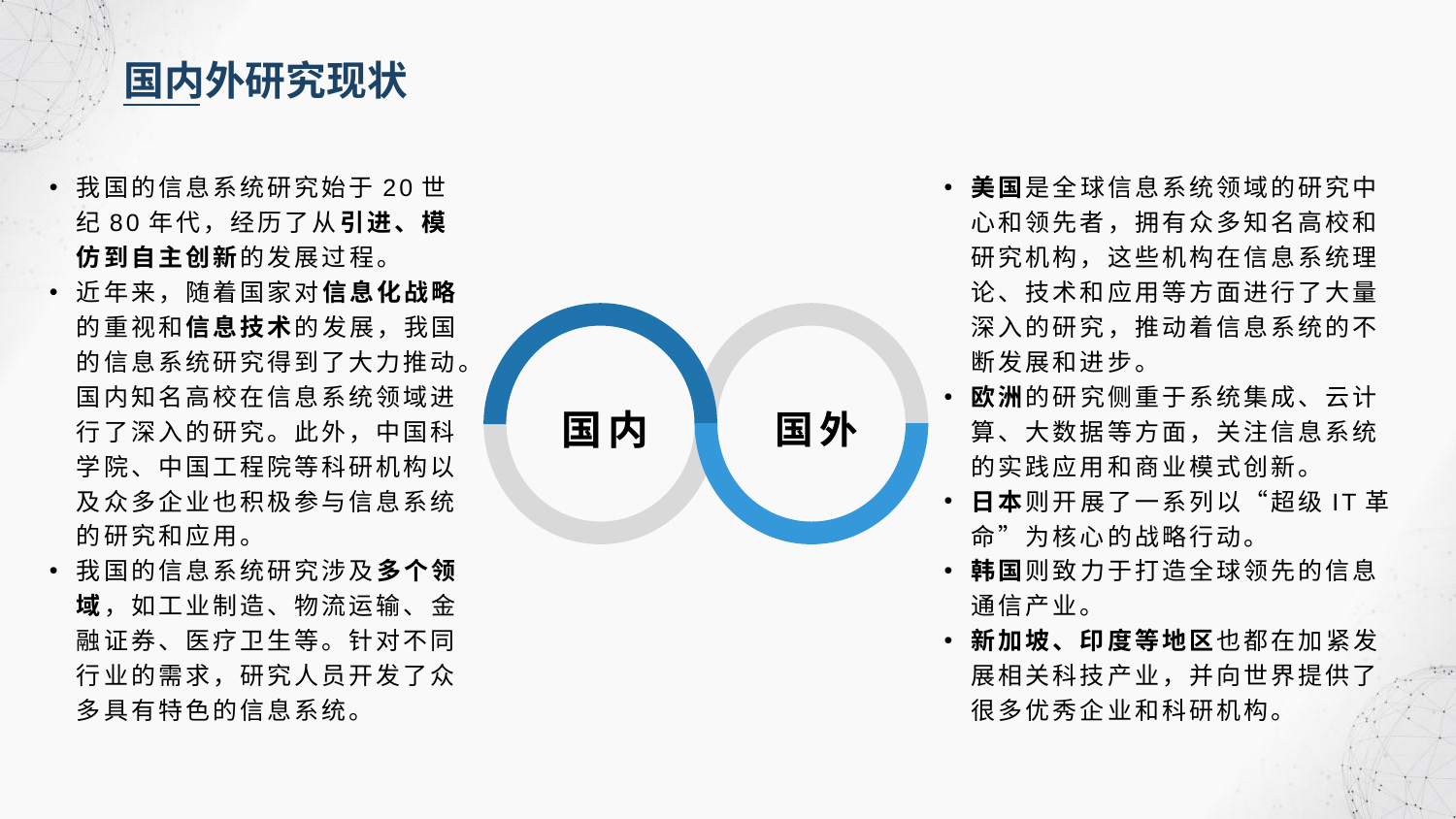

国内外研究现状

我国的信息系统研究始于20世纪80年代，经历了从引进、模仿到自主创新的发展过程。
近年来，随着国家对信息化战略的重视和信息技术的发展，我国的信息系统研究得到了大力推动。国内知名高校在信息系统领域进行了深入的研究。此外，中国科学院、中国工程院等科研机构以及众多企业也积极参与信息系统的研究和应用。
我国的信息系统研究涉及多个领域，如工业制造、物流运输、金融证券、医疗卫生等。针对不同行业的需求，研究人员开发了众多具有特色的信息系统。
美国是全球信息系统领域的研究中心和领先者，拥有众多知名高校和研究机构，这些机构在信息系统理论、技术和应用等方面进行了大量深入的研究，推动着信息系统的不断发展和进步。
欧洲的研究侧重于系统集成、云计算、大数据等方面，关注信息系统的实践应用和商业模式创新。
日本则开展了一系列以“超级IT革命”为核心的战略行动。
韩国则致力于打造全球领先的信息通信产业。
新加坡、印度等地区也都在加紧发展相关科技产业，并向世界提供了很多优秀企业和科研机构。

国内
国外